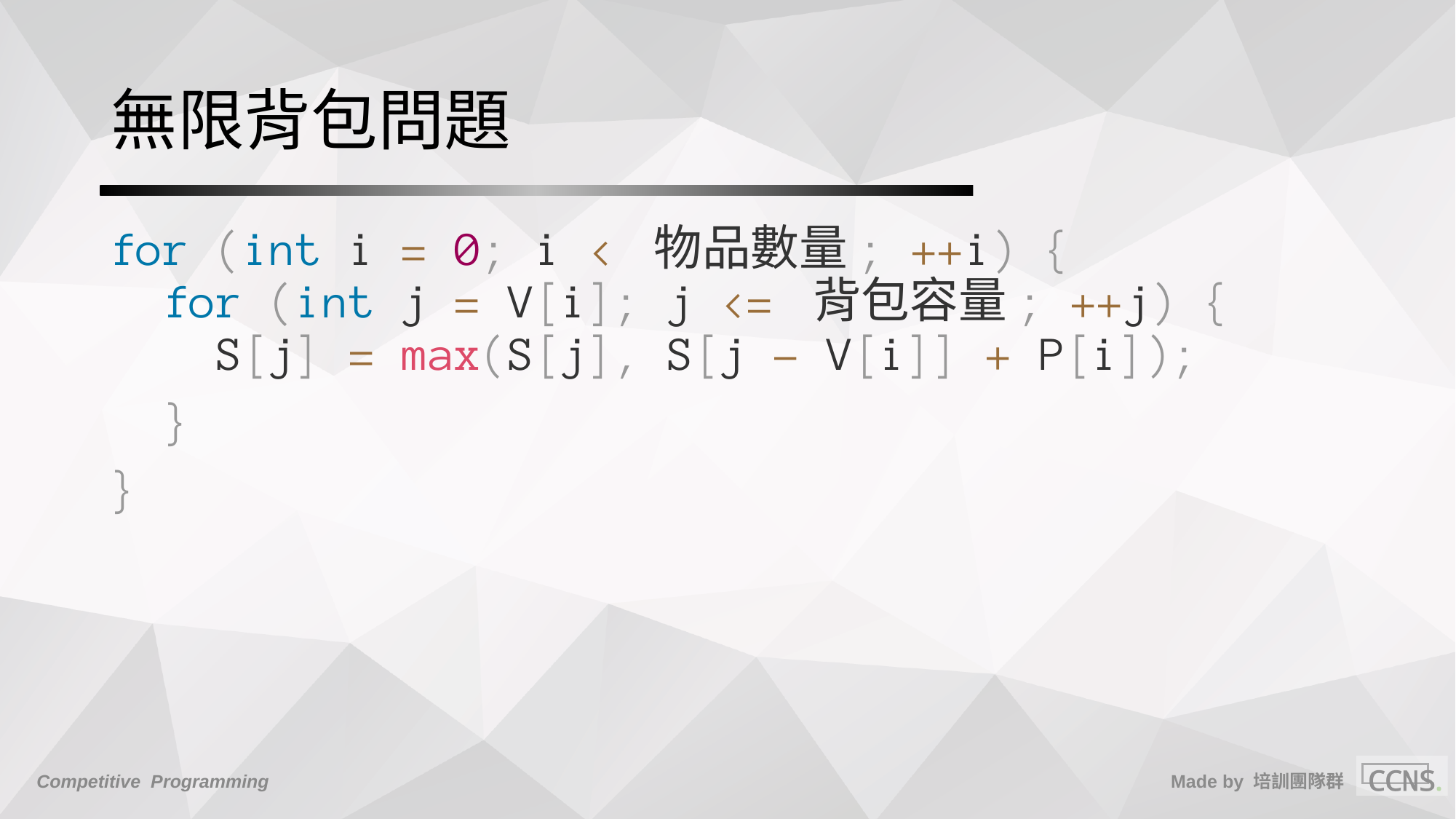

# 無限背包問題
for (int i = 0; i < 物品數量; ++i) {
  for (int j = V[i]; j <= 背包容量; ++j) {
    S[j] = max(S[j], S[j - V[i]] + P[i]);
  }
}